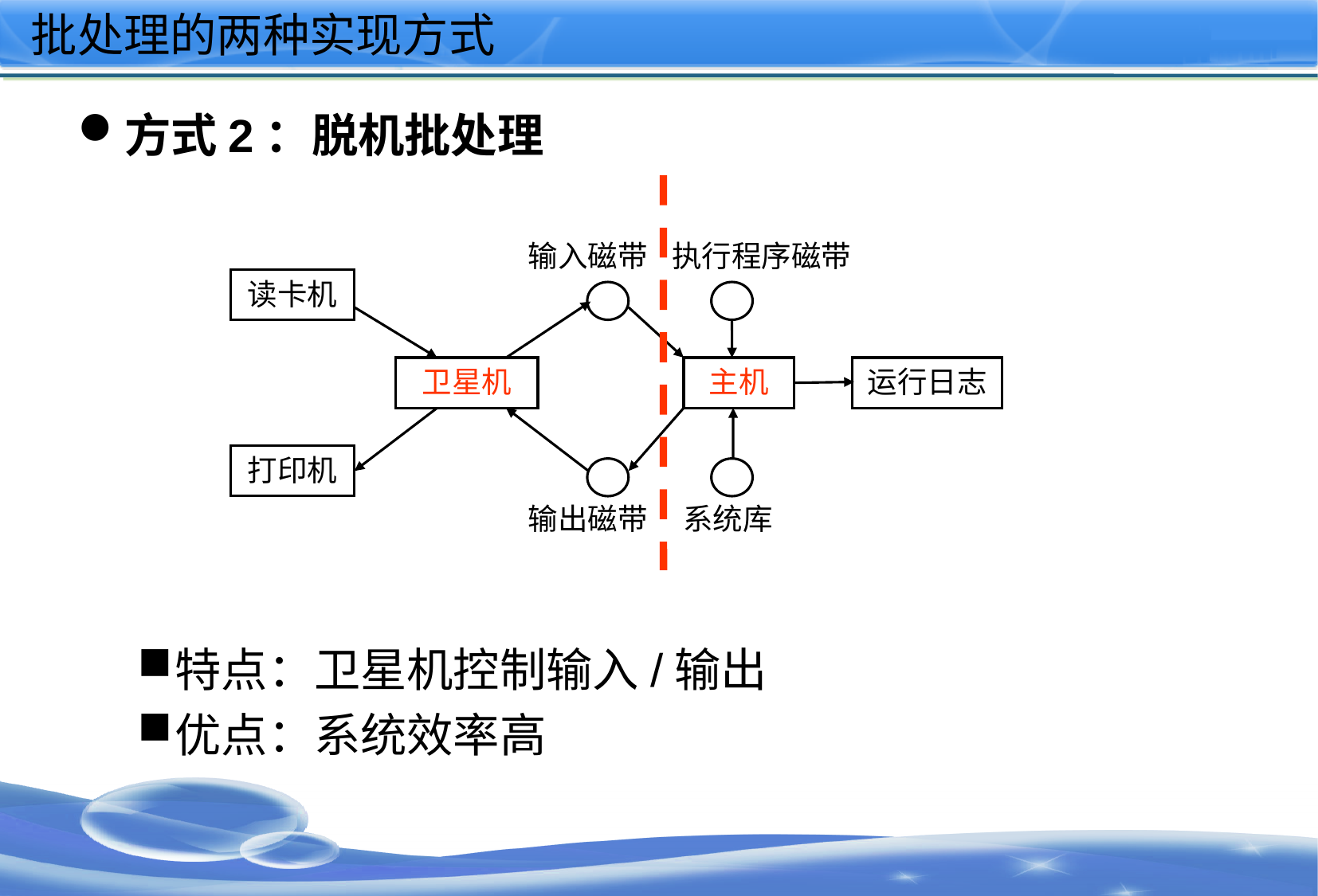

# 批处理的两种实现方式
方式2：脱机批处理

特点：卫星机控制输入/输出
优点：系统效率高

输入磁带
执行程序磁带
读卡机

卫星机
主机
运行日志

打印机

输出磁带
系统库